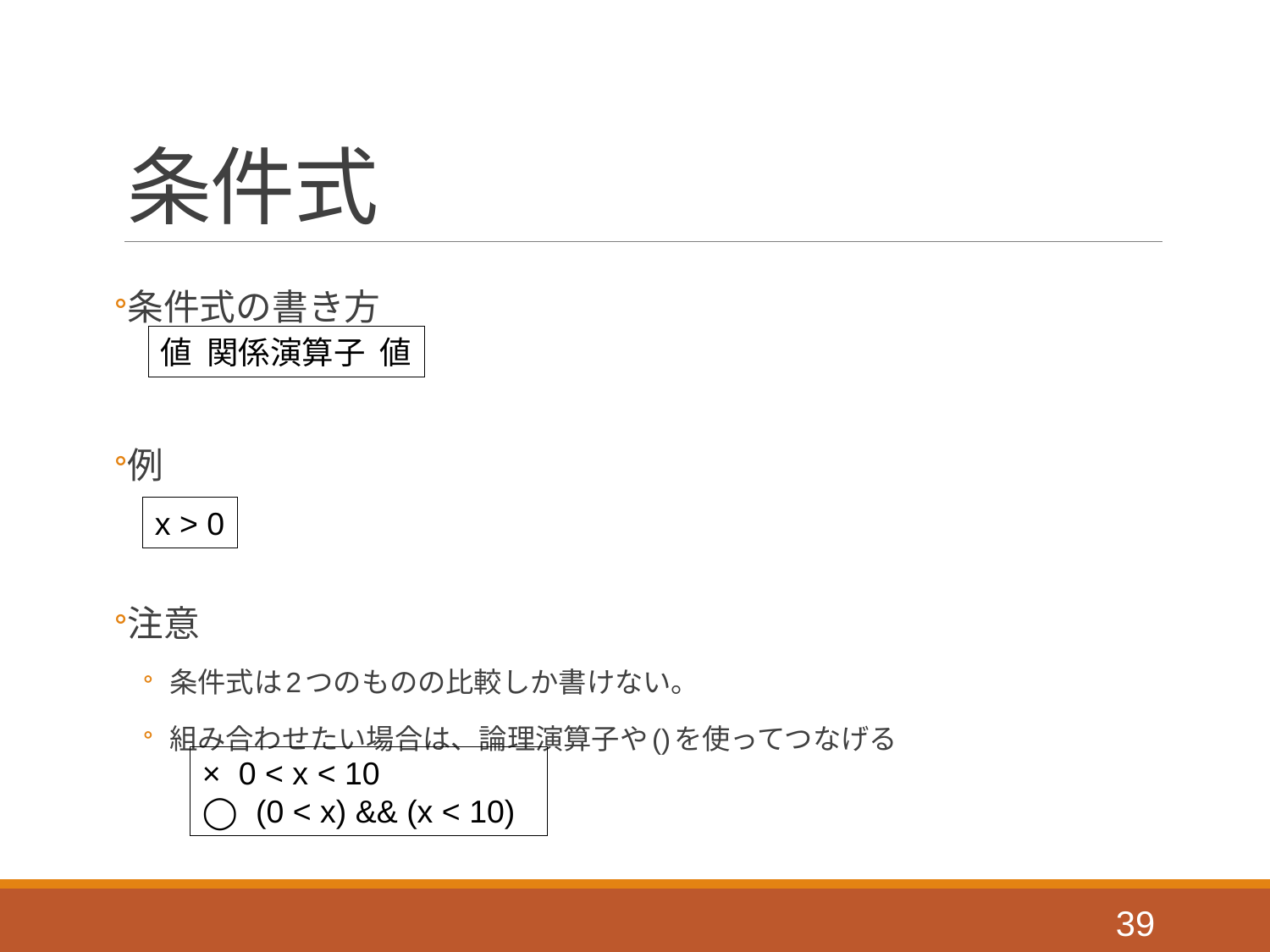

# 条件式
条件式の書き方

例

注意
条件式は2つのものの比較しか書けない。
組み合わせたい場合は、論理演算子や()を使ってつなげる
値  関係演算子  値
x > 0
×  0 < x < 10
◯  (0 < x) && (x < 10)
39